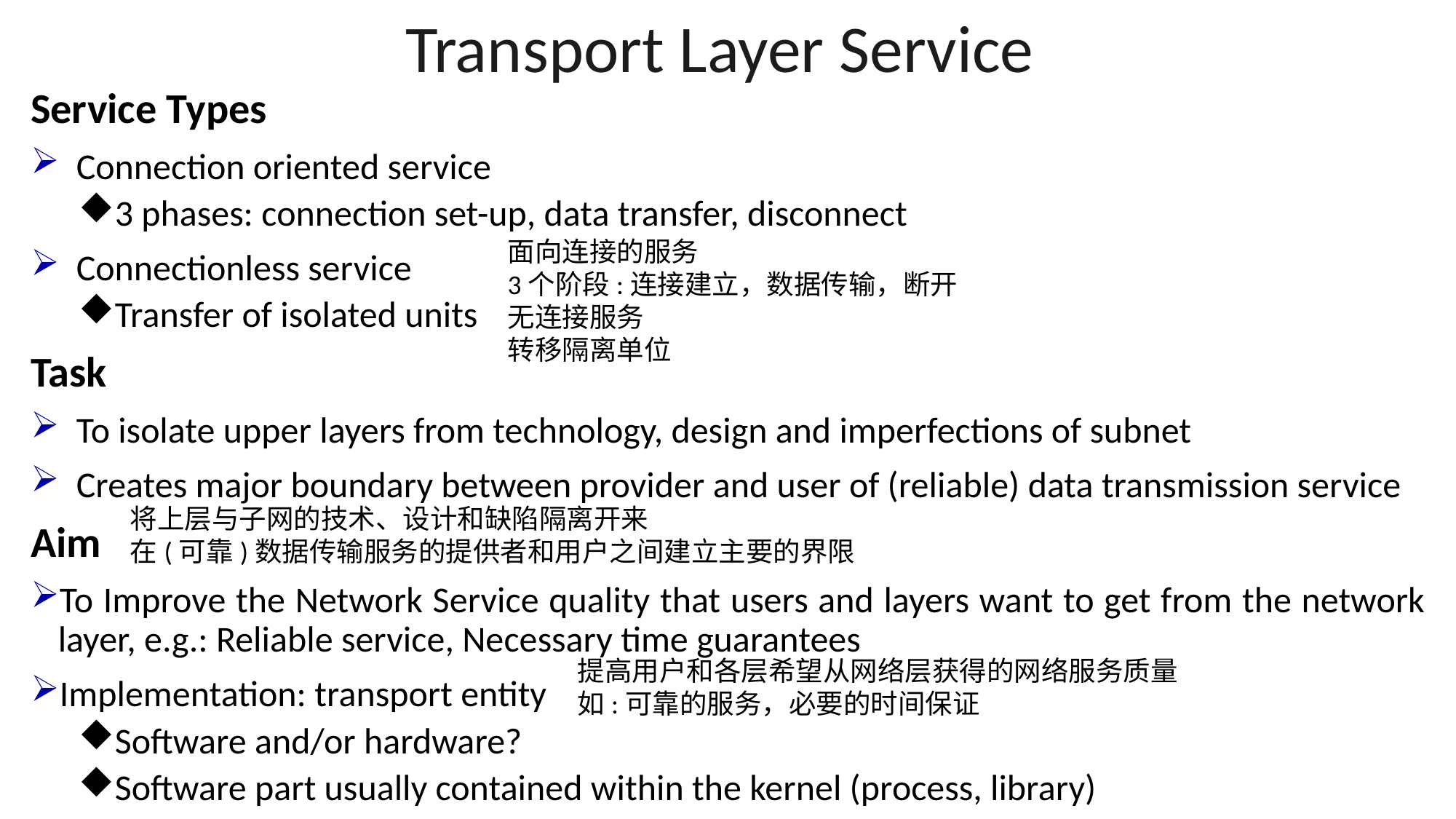

# Transport Layer Service
Service Types
Connection oriented service
3 phases: connection set-up, data transfer, disconnect
Connectionless service
Transfer of isolated units
Task
To isolate upper layers from technology, design and imperfections of subnet
Creates major boundary between provider and user of (reliable) data transmission service
Aim
To Improve the Network Service quality that users and layers want to get from the network layer, e.g.: Reliable service, Necessary time guarantees
Implementation: transport entity
Software and/or hardware?
Software part usually contained within the kernel (process, library)
面向连接的服务
3个阶段:连接建立，数据传输，断开
无连接服务
转移隔离单位
将上层与子网的技术、设计和缺陷隔离开来
在(可靠)数据传输服务的提供者和用户之间建立主要的界限
提高用户和各层希望从网络层获得的网络服务质量
如:可靠的服务，必要的时间保证